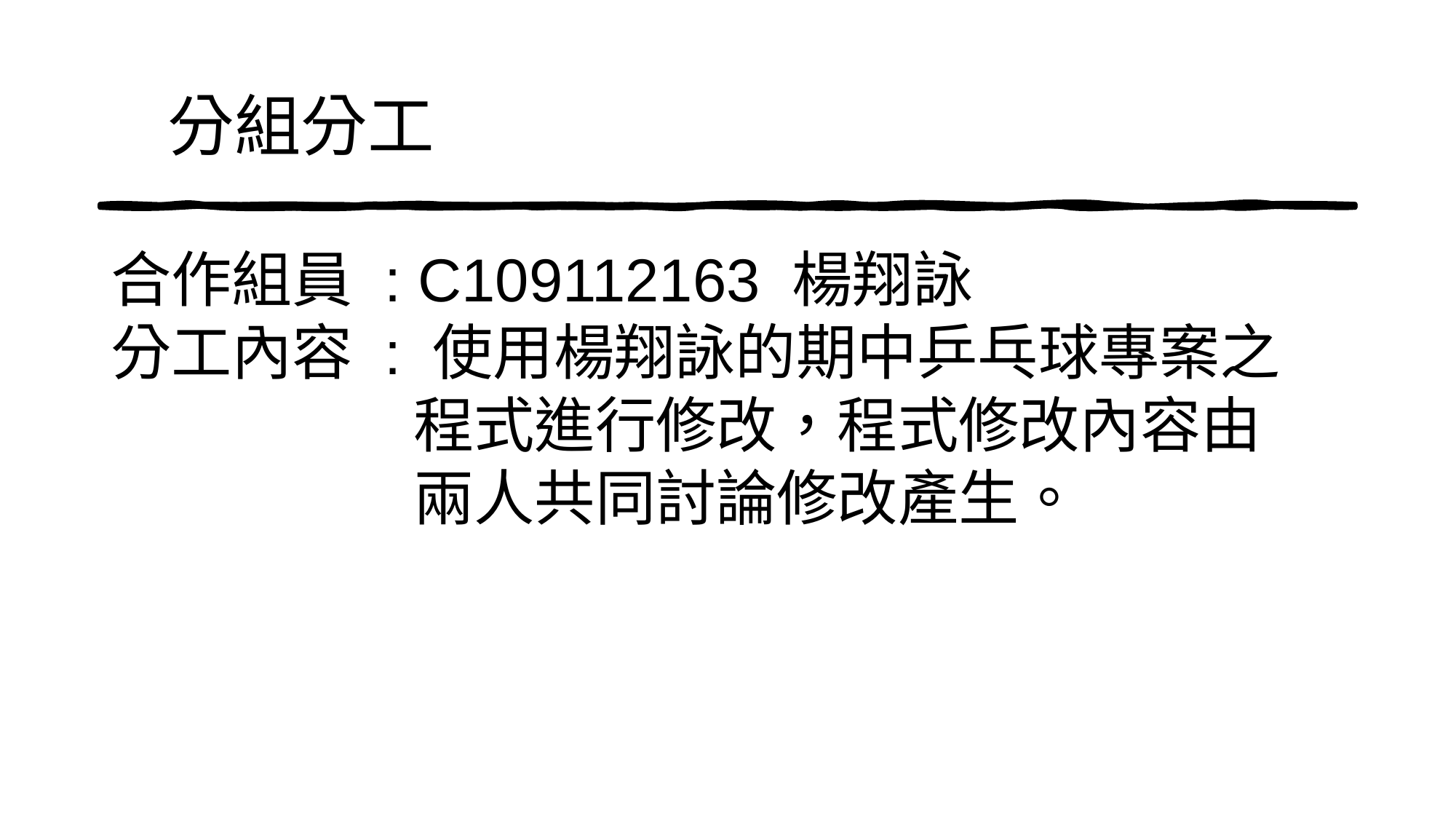

# 分組分工
合作組員 : C109112163 楊翔詠
分工內容 : 使用楊翔詠的期中乒乓球專案之		     程式進行修改，程式修改內容由		     兩人共同討論修改產生。